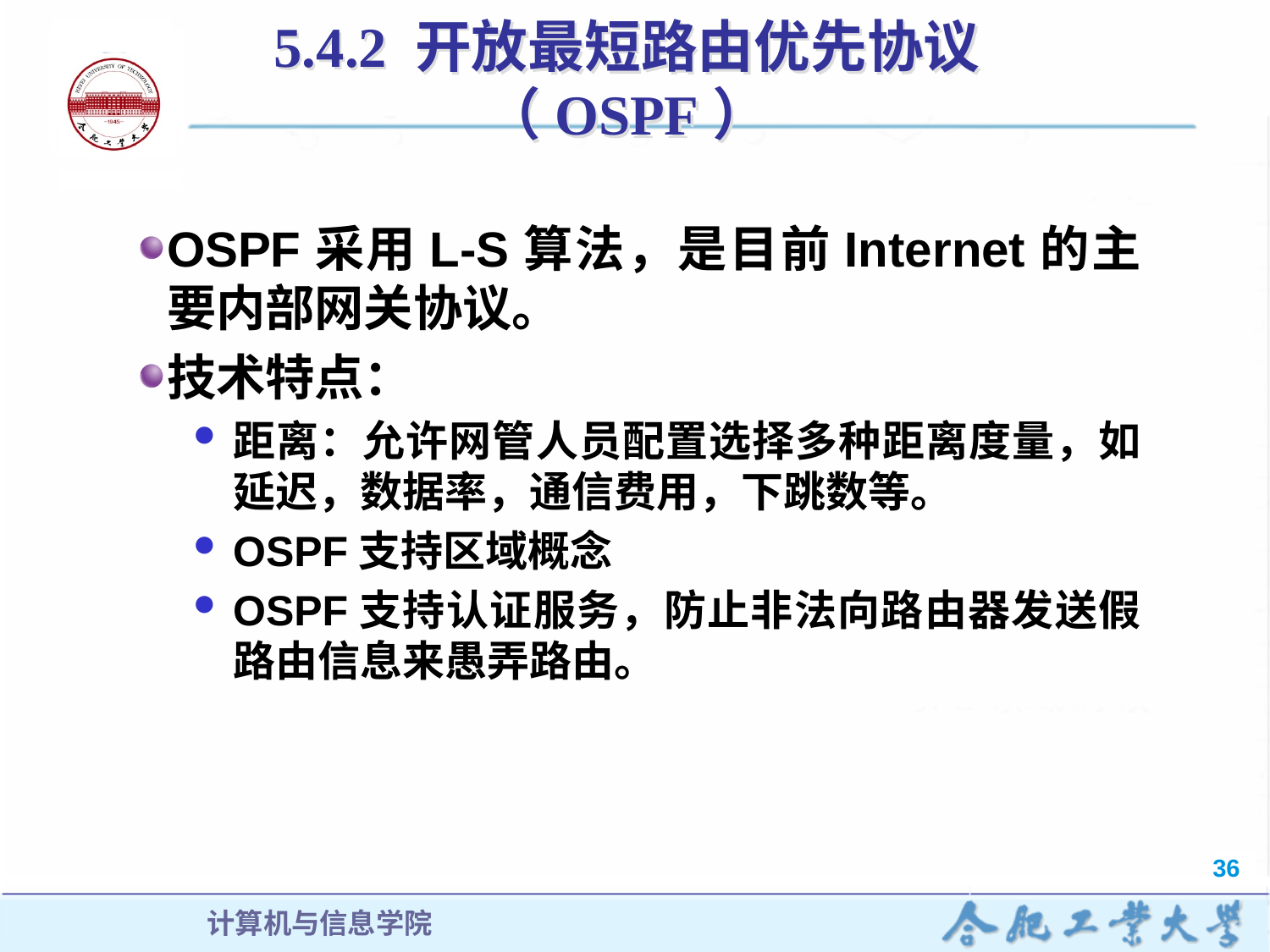

# 5.4.2 开放最短路由优先协议（OSPF）
OSPF采用L-S算法，是目前Internet的主要内部网关协议。
技术特点：
距离：允许网管人员配置选择多种距离度量，如延迟，数据率，通信费用，下跳数等。
OSPF支持区域概念
OSPF支持认证服务，防止非法向路由器发送假路由信息来愚弄路由。